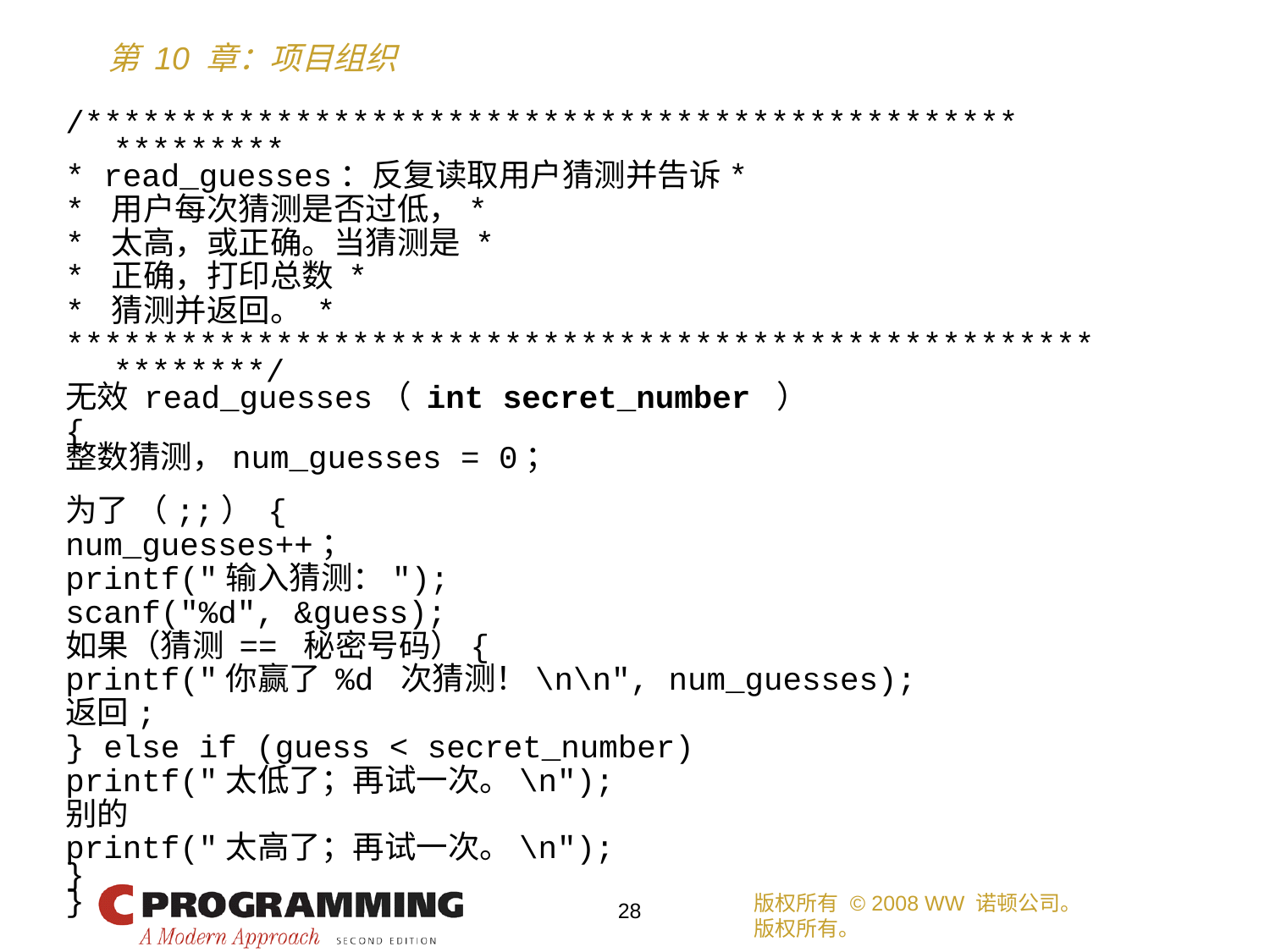

/************************************************* *********
* read_guesses：反复读取用户猜测并告诉*
* 用户每次猜测是否过低，*
* 太高，或正确。当猜测是 *
* 正确，打印总数 *
* 猜测并返回。 *
****************************************************** ********/
无效 read_guesses（ int secret_number ）
{
整数猜测，num_guesses = 0；

为了 （;;） {
num_guesses++；
printf("输入猜测：");
scanf("%d", &guess);
如果（猜测 == 秘密号码）{
printf("你赢了 %d 次猜测！\n\n", num_guesses);
返回;
} else if (guess < secret_number)
printf("太低了；再试一次。\n");
别的
printf("太高了；再试一次。\n");
}
}
版权所有 © 2008 WW 诺顿公司。
版权所有。
28